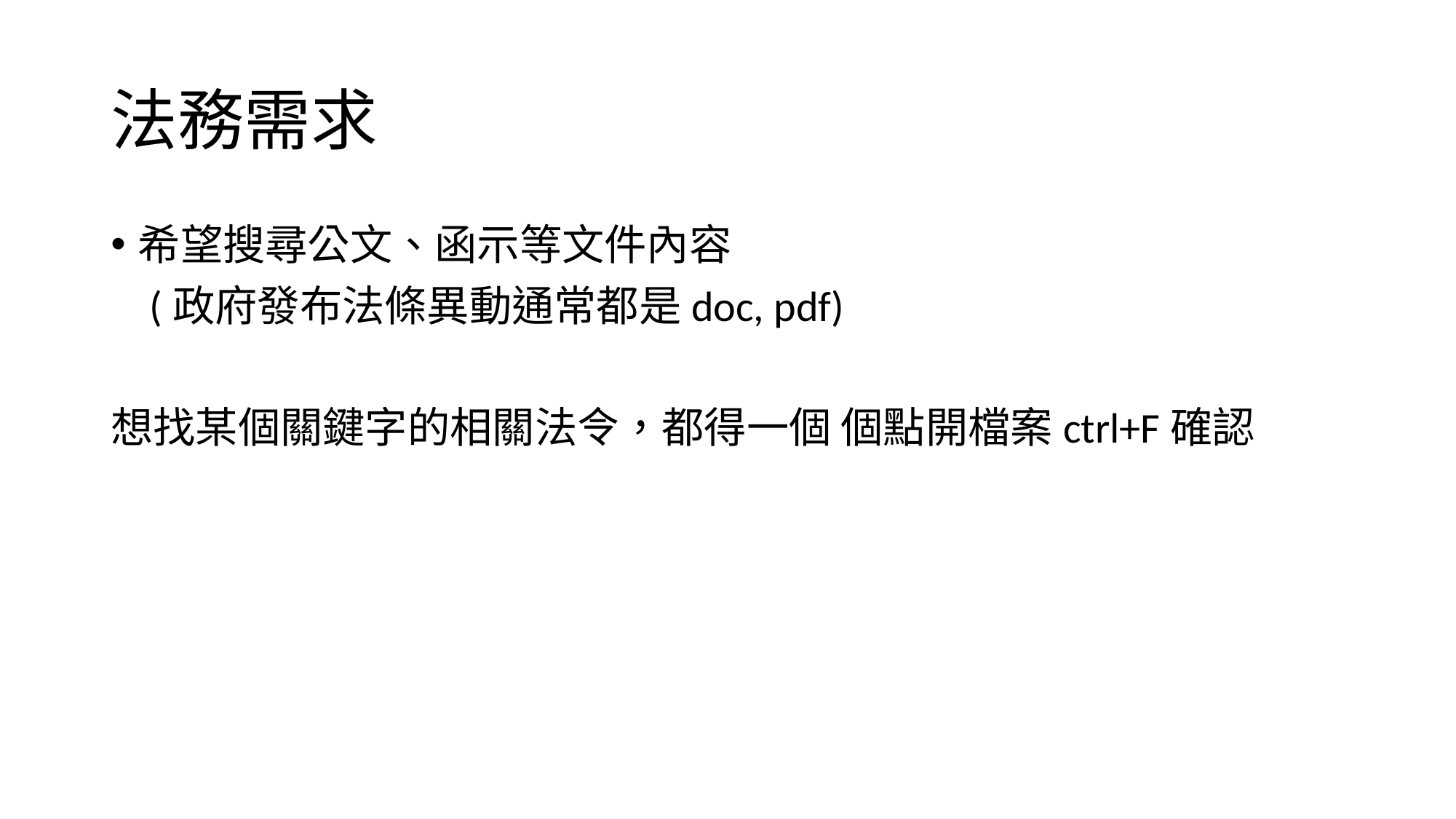

# 法務需求
希望搜尋公文、函示等文件內容
    (政府發布法條異動通常都是doc, pdf)

想找某個關鍵字的相關法令，都得一個 個點開檔案ctrl+F確認